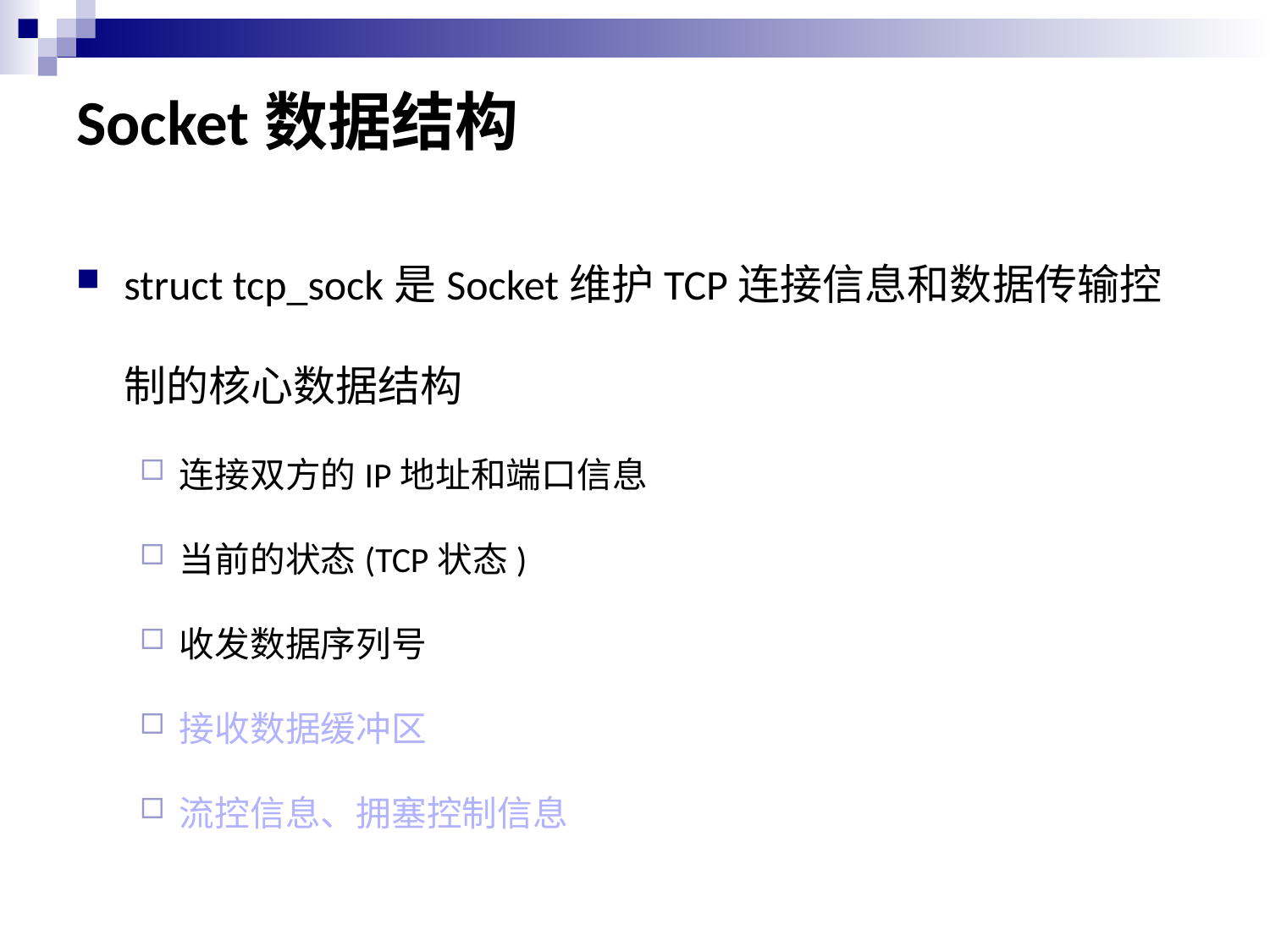

# Socket数据结构
struct tcp_sock是Socket维护TCP连接信息和数据传输控制的核心数据结构
连接双方的IP地址和端口信息
当前的状态(TCP状态)
收发数据序列号
接收数据缓冲区
流控信息、拥塞控制信息